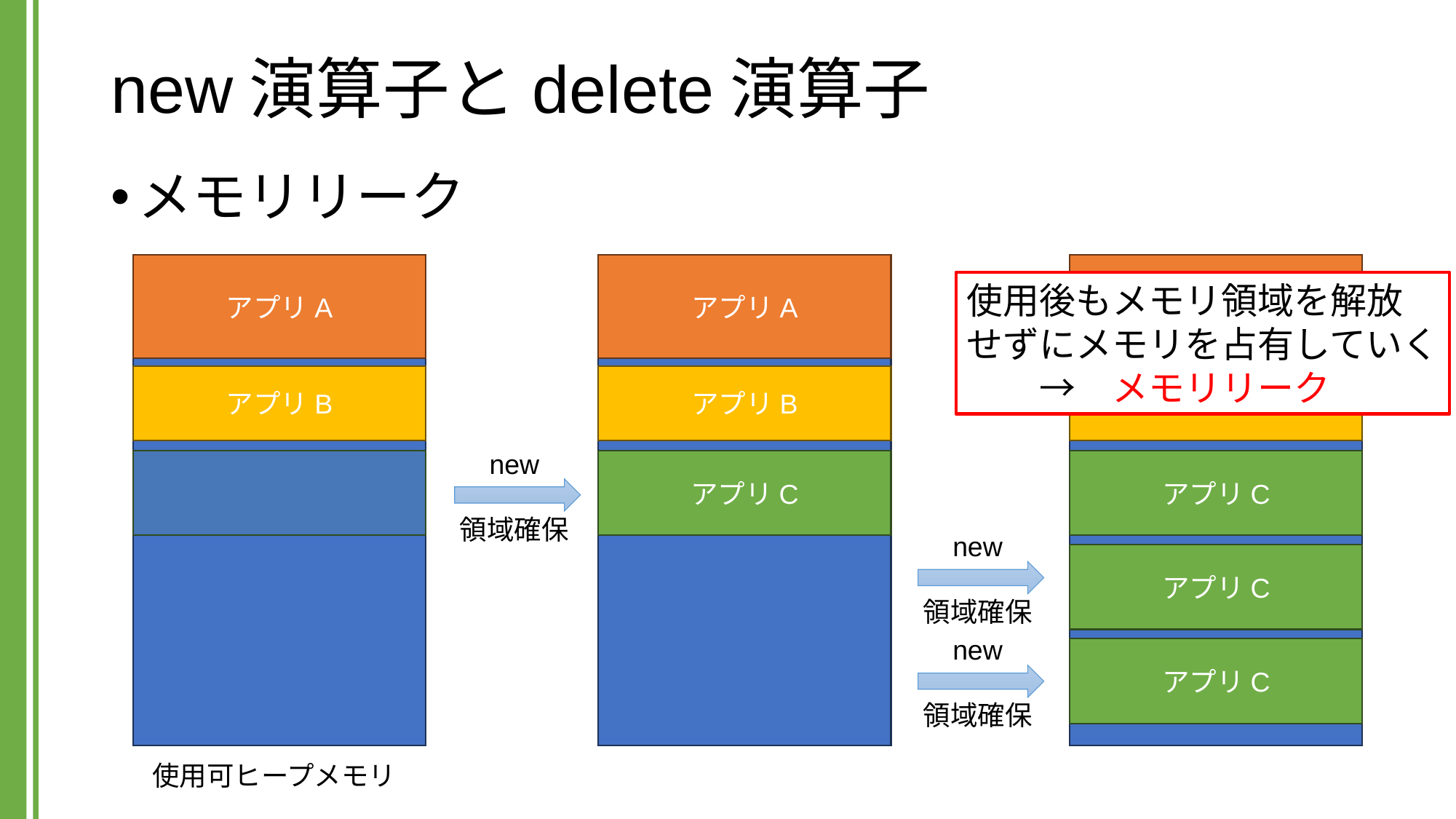

# new演算子とdelete演算子
メモリリーク

アプリA

アプリA

アプリA
使用後もメモリ領域を解放
せずにメモリを占有していく
　　→　メモリリーク
アプリB
アプリB
アプリB
new

領域確保

アプリC
アプリC
new

領域確保

アプリC
new

領域確保

アプリC
使用可ヒープメモリ